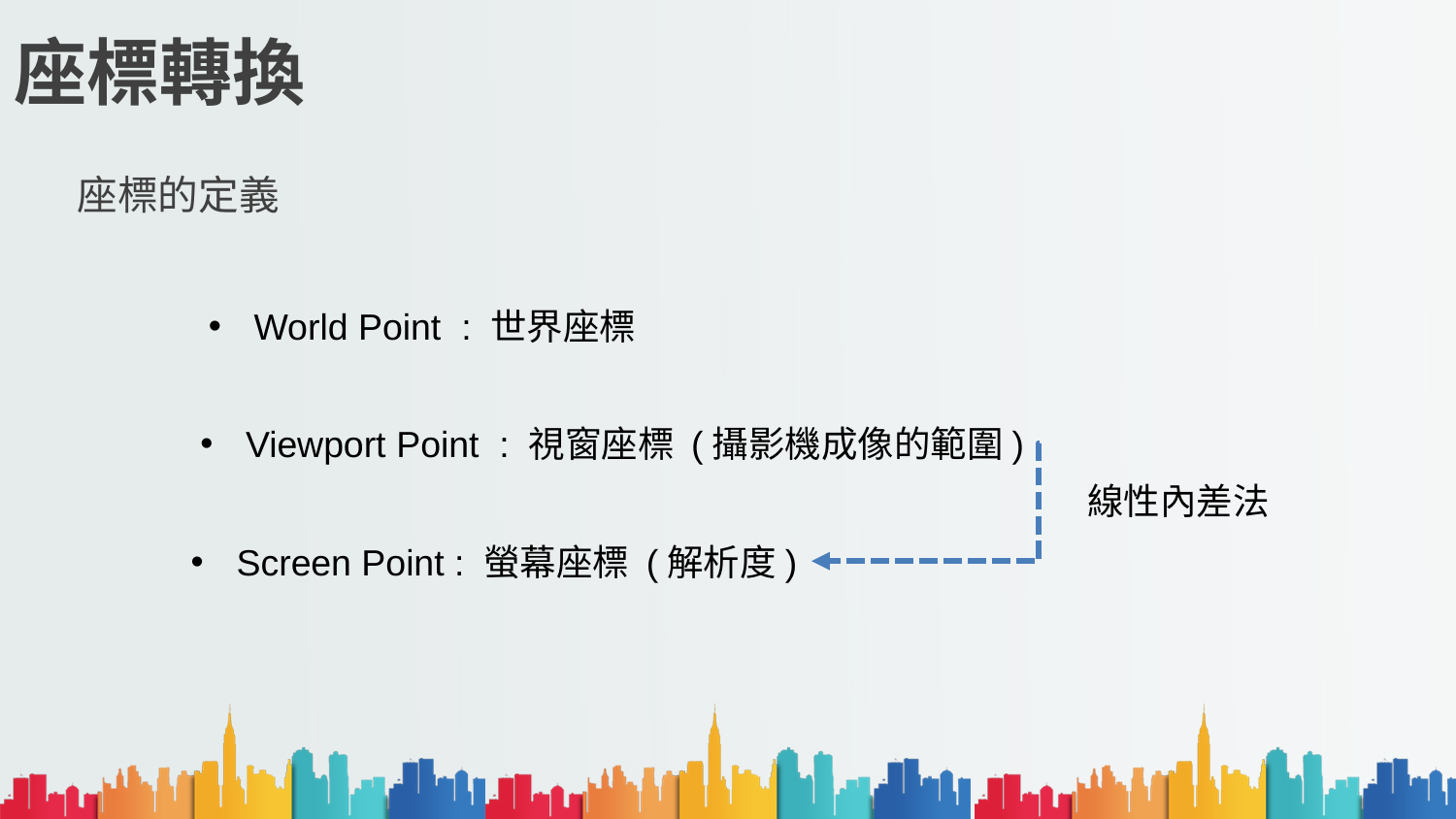

# 座標轉換
座標的定義
World Point  : 世界座標
Viewport Point  : 視窗座標 (攝影機成像的範圍)
線性內差法
Screen Point : 螢幕座標 (解析度)